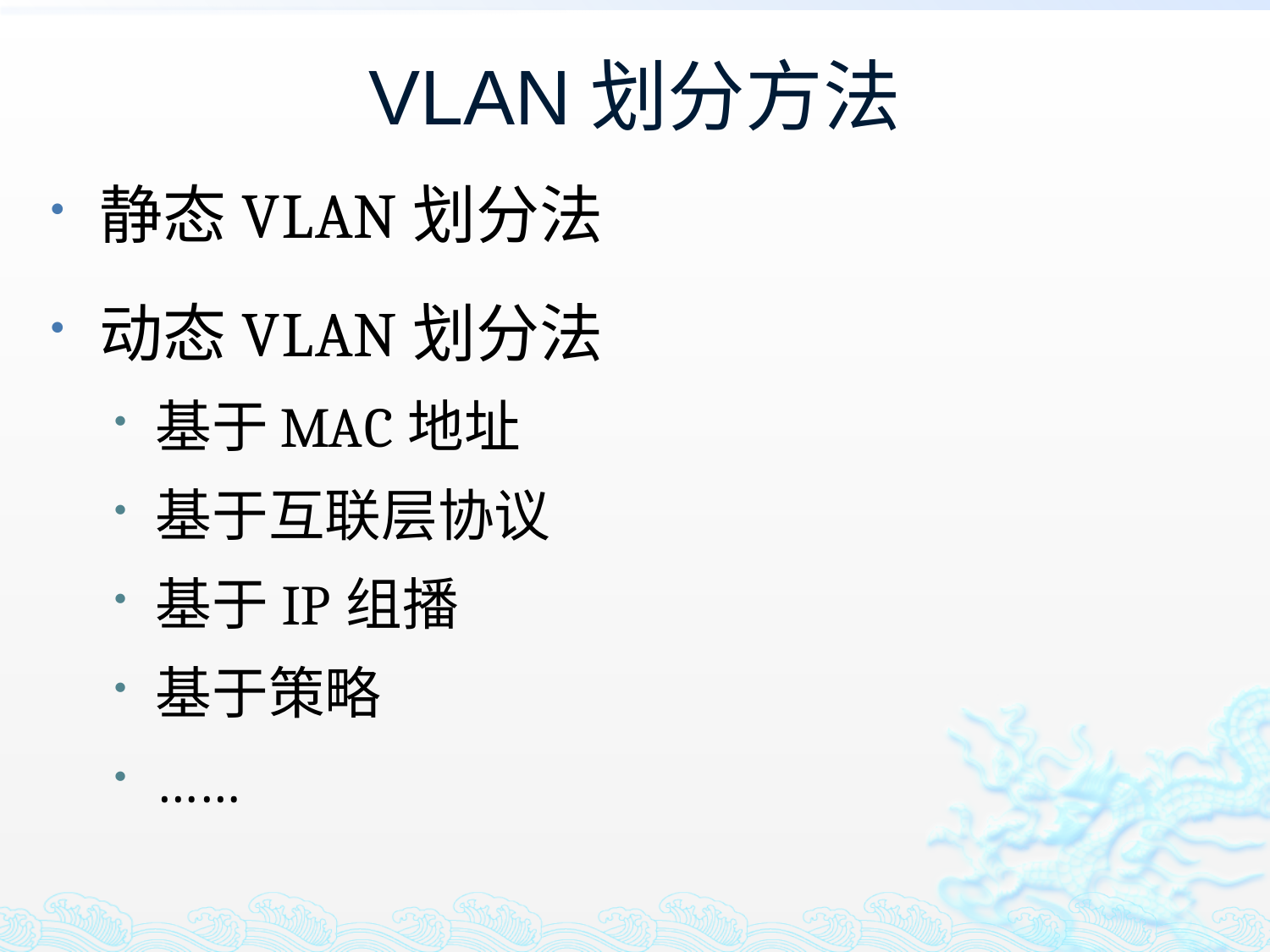

# VLAN划分方法
静态VLAN划分法
动态VLAN划分法
基于MAC地址
基于互联层协议
基于IP组播
基于策略
……